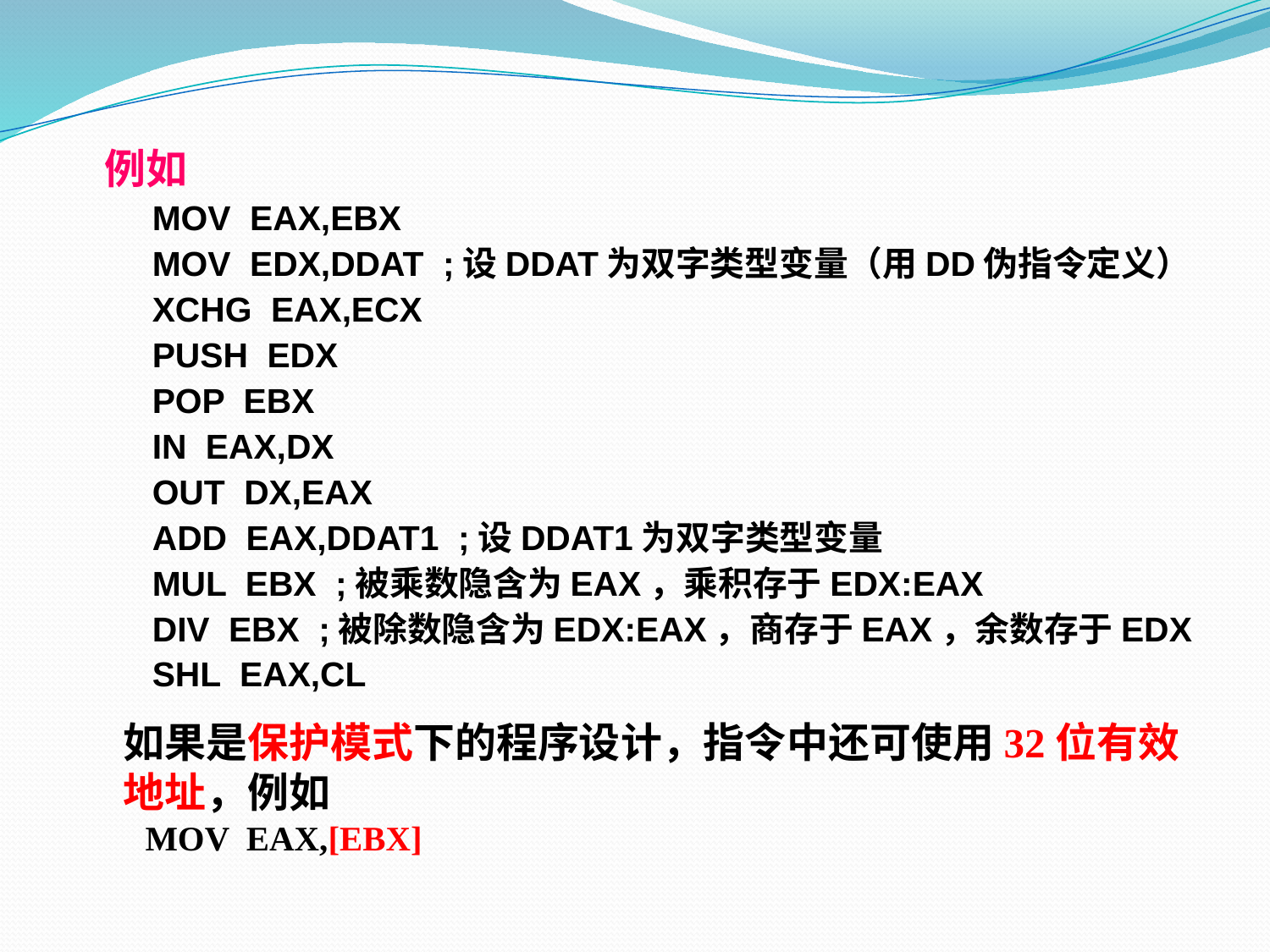

例如
        MOV  EAX,EBX
        MOV  EDX,DDAT  ;设DDAT为双字类型变量（用DD伪指令定义）
        XCHG  EAX,ECX
        PUSH  EDX
        POP  EBX
        IN  EAX,DX
        OUT  DX,EAX
        ADD  EAX,DDAT1  ;设DDAT1为双字类型变量
        MUL  EBX  ;被乘数隐含为EAX，乘积存于EDX:EAX
        DIV  EBX  ;被除数隐含为EDX:EAX，商存于EAX，余数存于EDX
        SHL  EAX,CL

    如果是保护模式下的程序设计，指令中还可使用32位有效
    地址，例如
        MOV  EAX,[EBX]